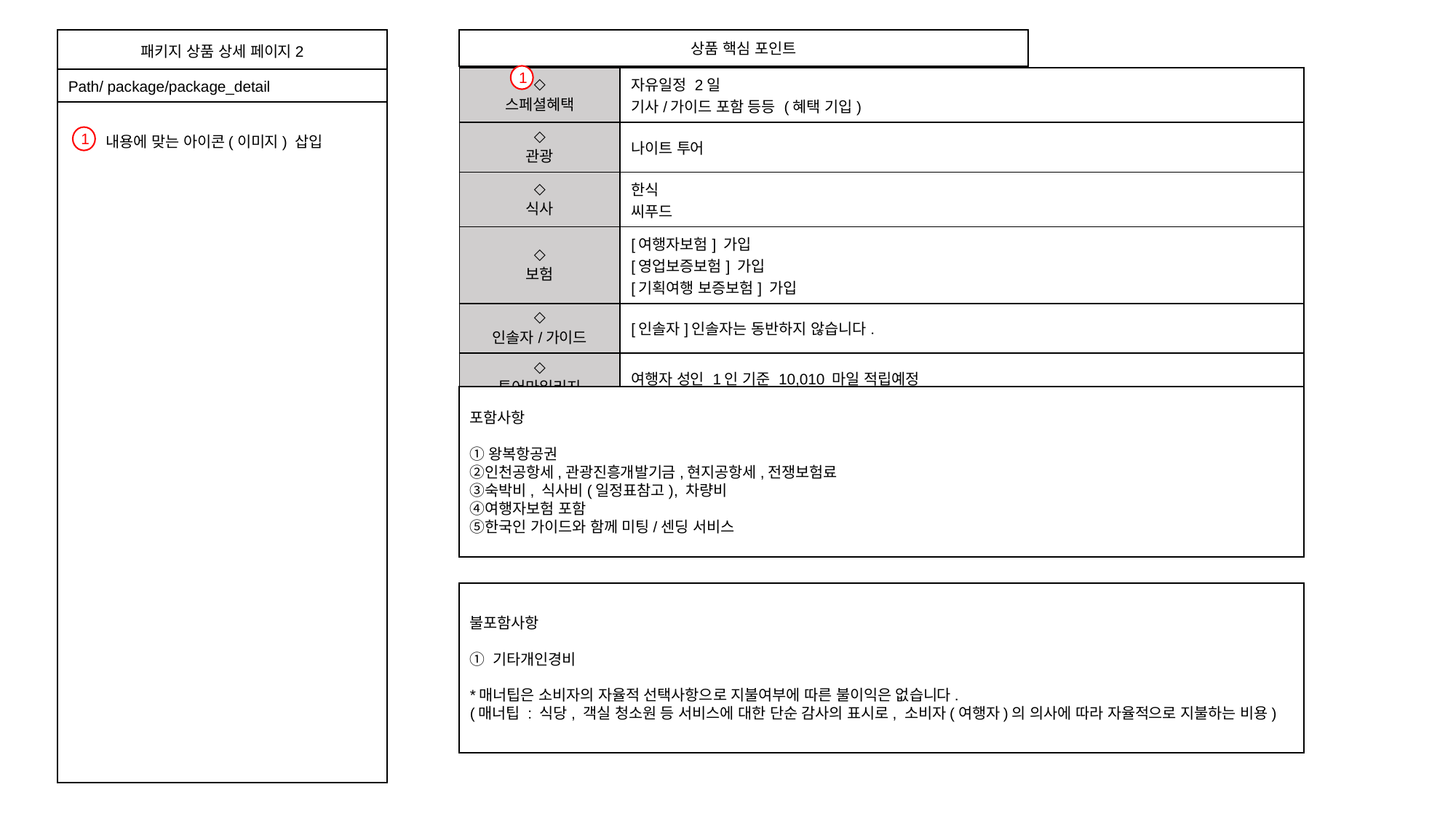

패키지 상품 상세 페이지2
상품 핵심 포인트
1
| ◇ 스페셜혜택 | 자유일정 2일 기사/가이드 포함 등등 (혜택 기입) |
| --- | --- |
| ◇ 관광 | 나이트 투어 |
| ◇ 식사 | 한식 씨푸드 |
| ◇ 보험 | [여행자보험] 가입 [영업보증보험] 가입 [기획여행 보증보험] 가입 |
| ◇ 인솔자/가이드 | [인솔자]인솔자는 동반하지 않습니다. |
| ◇ 투어마일리지 | 여행자 성인 1인 기준 10,010 마일 적립예정 |
Path/ package/package_detail

1
내용에 맞는 아이콘(이미지) 삽입
포함사항

①왕복항공권
②인천공항세,관광진흥개발기금,현지공항세,전쟁보험료
③숙박비, 식사비(일정표참고), 차량비
④여행자보험 포함
⑤한국인 가이드와 함께 미팅/센딩 서비스
불포함사항

① 기타개인경비
*매너팁은 소비자의 자율적 선택사항으로 지불여부에 따른 불이익은 없습니다.
(매너팁 : 식당, 객실 청소원 등 서비스에 대한 단순 감사의 표시로, 소비자(여행자)의 의사에 따라 자율적으로 지불하는 비용)